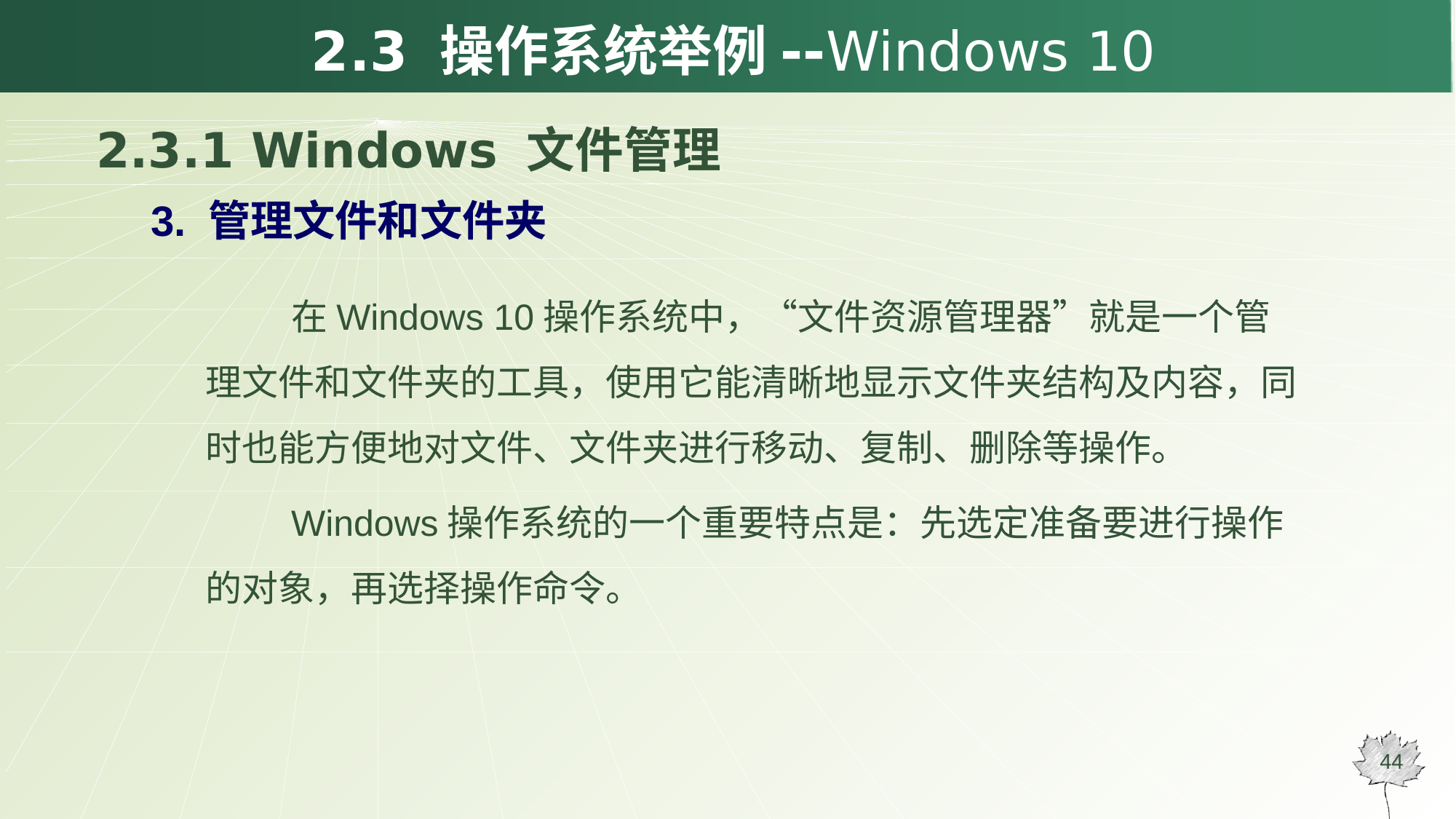

# 2.3 操作系统举例--Windows 10
2.3.1 Windows 文件管理
3. 管理文件和文件夹
在Windows 10操作系统中，“文件资源管理器”就是一个管理文件和文件夹的工具，使用它能清晰地显示文件夹结构及内容，同时也能方便地对文件、文件夹进行移动、复制、删除等操作。
Windows操作系统的一个重要特点是：先选定准备要进行操作的对象，再选择操作命令。
44